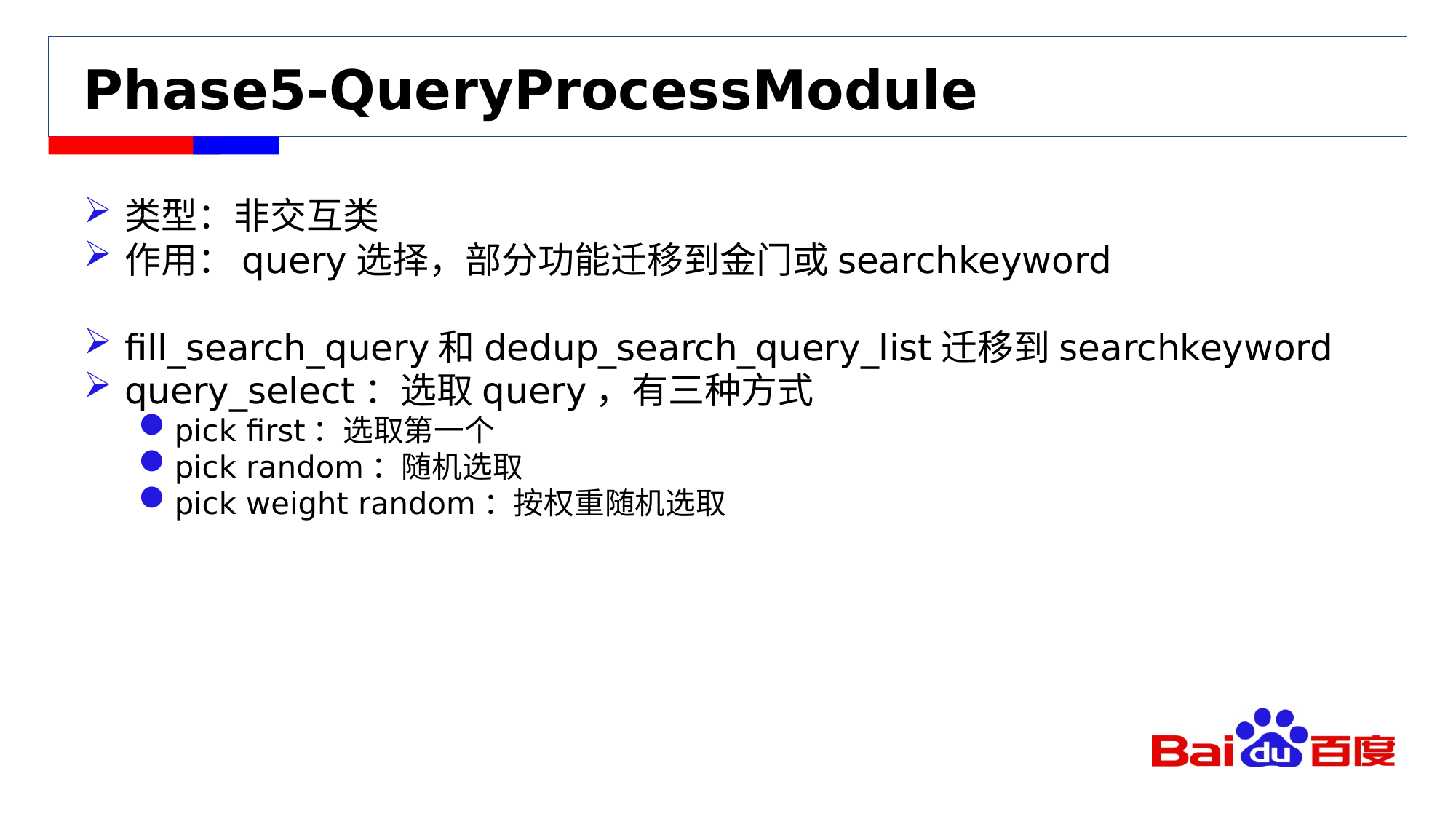

# Phase5-QueryProcessModule
类型：非交互类
作用：query选择，部分功能迁移到金门或searchkeyword

fill_search_query和dedup_search_query_list迁移到searchkeyword
query_select：选取query，有三种方式
pick first：选取第一个
pick random：随机选取
pick weight random：按权重随机选取